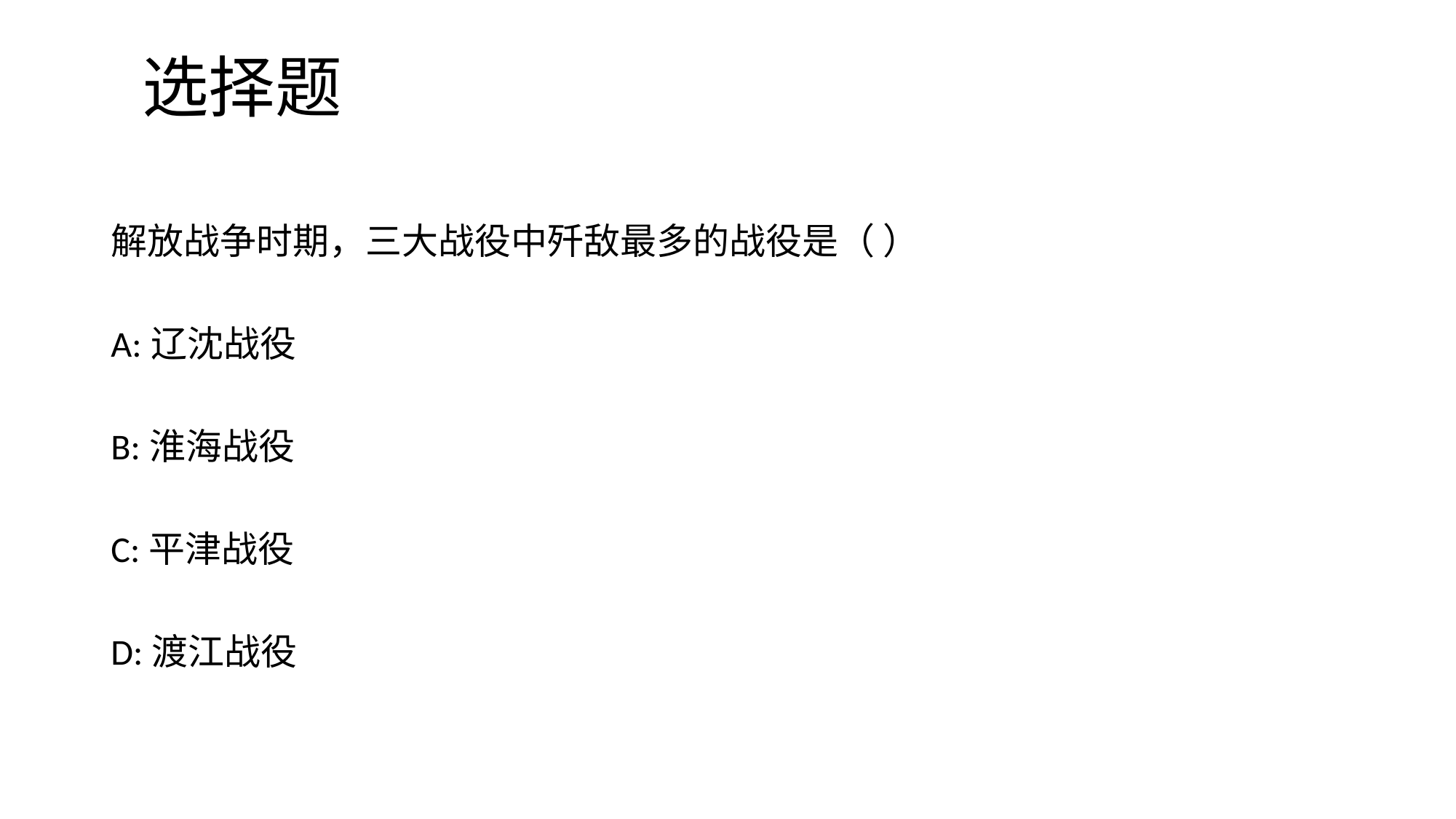

# 选择题
解放战争时期，三大战役中歼敌最多的战役是（ ）
A:辽沈战役
B:淮海战役
C:平津战役
D:渡江战役